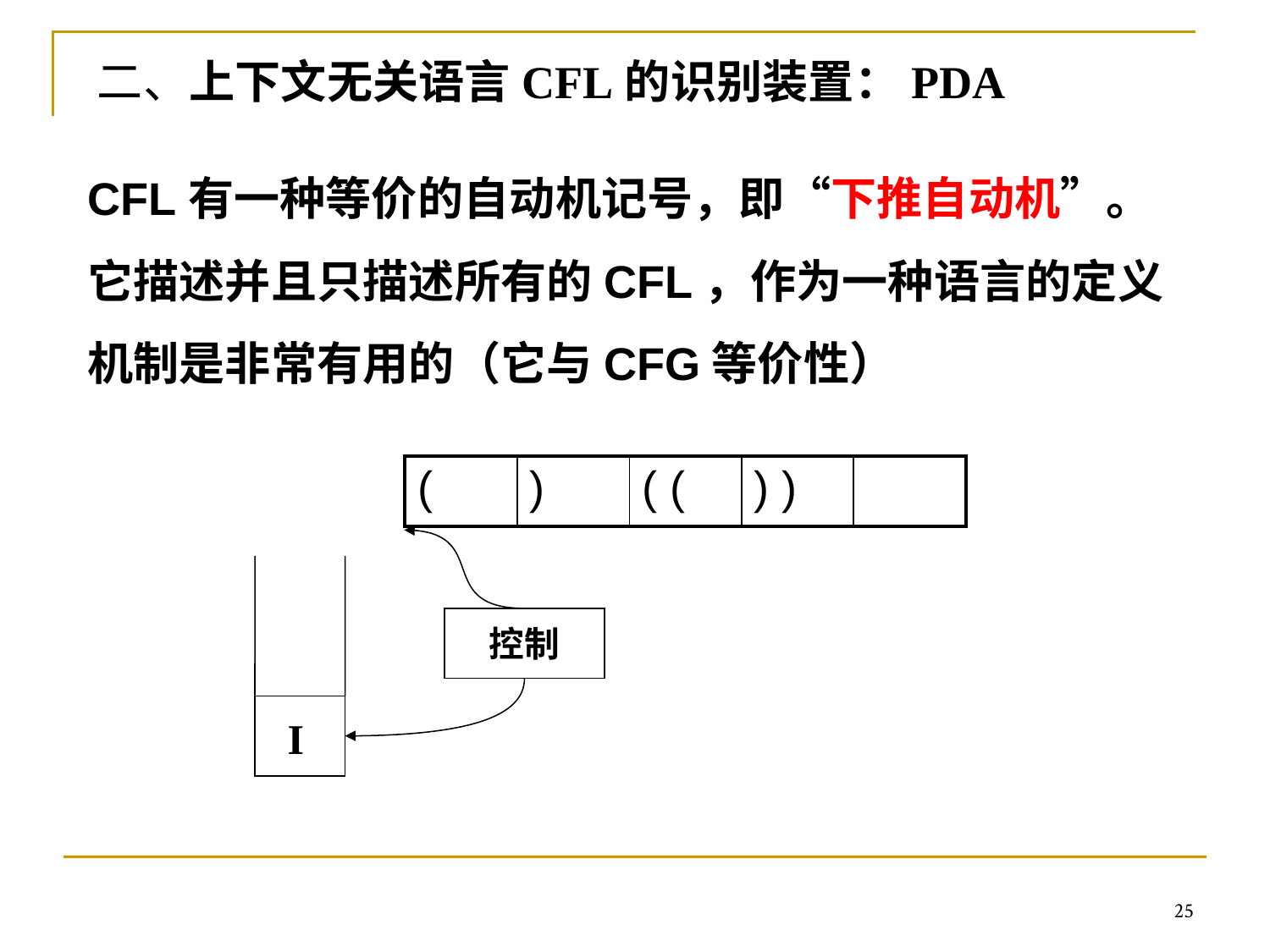

二、上下文无关语言CFL的识别装置：PDA
CFL有一种等价的自动机记号，即“下推自动机”。它描述并且只描述所有的CFL，作为一种语言的定义机制是非常有用的（它与CFG等价性）
| ( | ) | ( ( | ) ) |  |
| --- | --- | --- | --- | --- |

控制
I
25